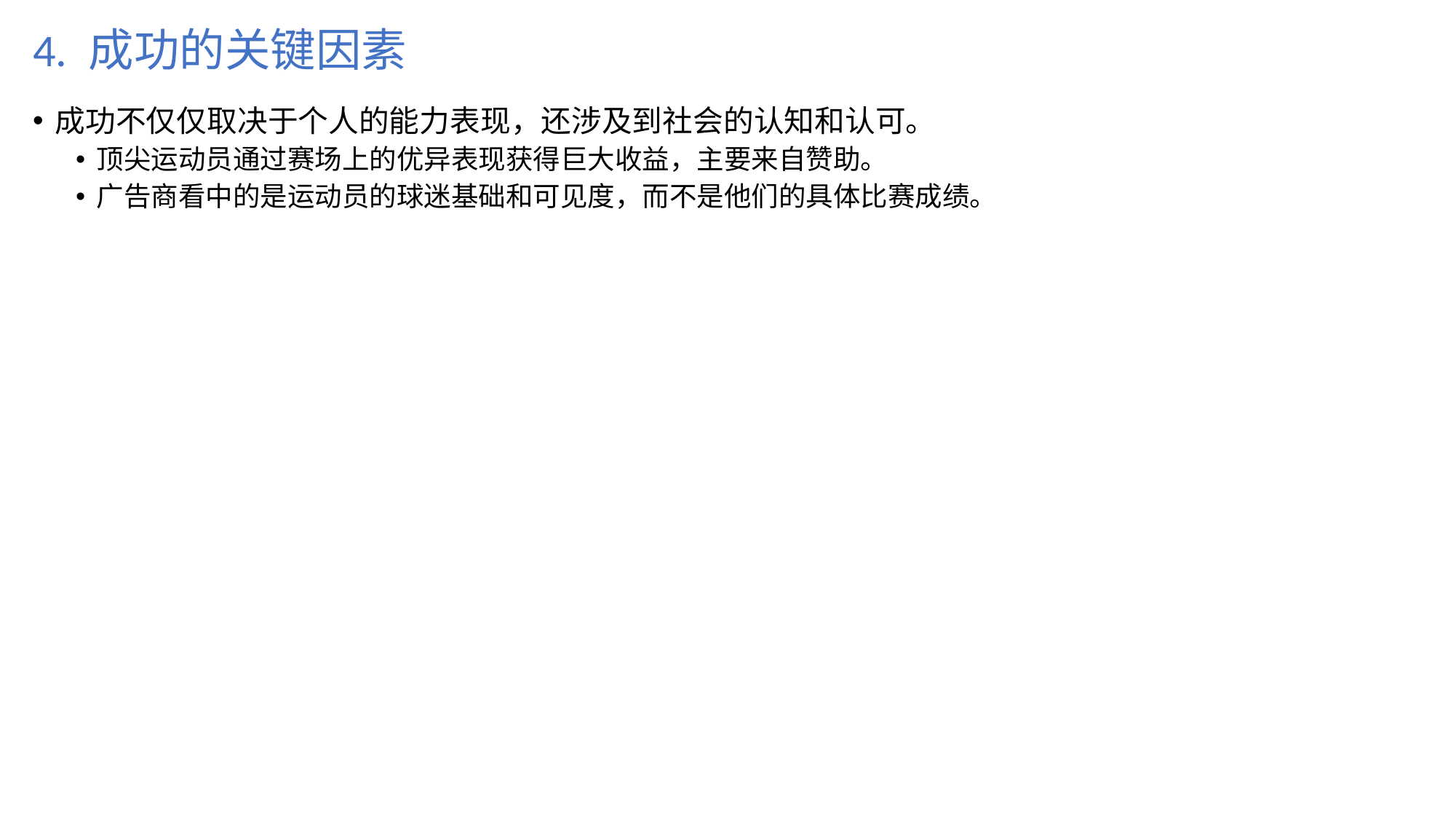

# 4. 成功的关键因素
成功不仅仅取决于个人的能力表现，还涉及到社会的认知和认可。
顶尖运动员通过赛场上的优异表现获得巨大收益，主要来自赞助。
广告商看中的是运动员的球迷基础和可见度，而不是他们的具体比赛成绩。